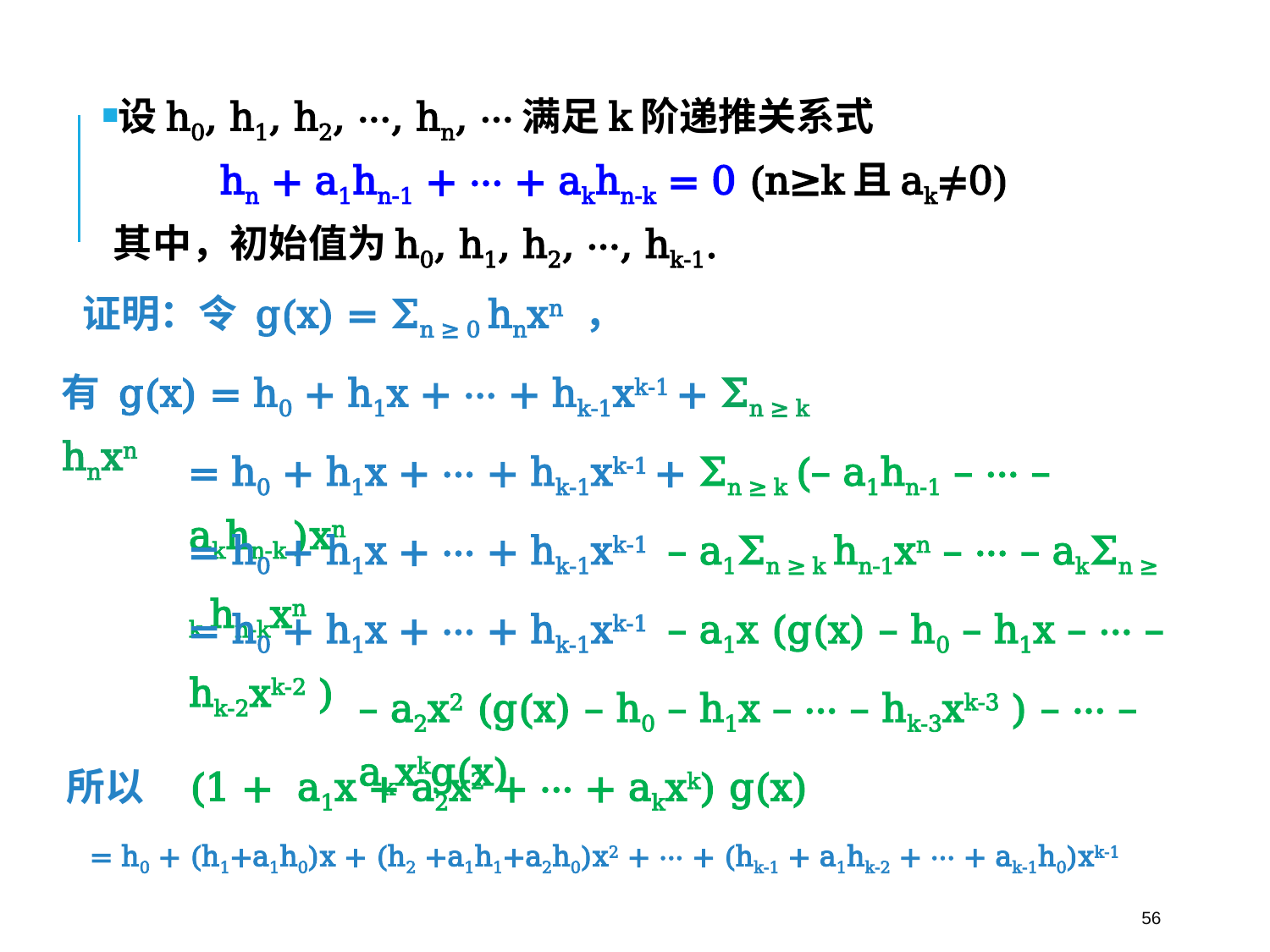

设h0, h1, h2, ···, hn, ···满足k阶递推关系式
           hn + a1hn-1 + ··· + akhn-k = 0 (n≥k且ak≠0)
其中，初始值为h0, h1, h2, ···, hk-1.

证明：令 g(x) = Σn ≥ 0 hnxn ，
有 g(x) = h0 + h1x + ··· + hk-1xk-1 + Σn ≥ k hnxn
= h0 + h1x + ··· + hk-1xk-1 + Σn ≥ k (– a1hn-1 – ··· – akhn-k )xn
= h0 + h1x + ··· + hk-1xk-1  – a1Σn ≥ k hn-1xn – ··· – akΣn ≥ k hn-kxn

= h0 + h1x + ··· + hk-1xk-1  – a1x (g(x) – h0 – h1x – ··· – hk-2xk-2 )
– a2x2 (g(x) – h0 – h1x – ··· – hk-3xk-3 ) – ··· – akxkg(x)
所以    (1 +  a1x + a2x2 + ··· + akxk) g(x)
= h0 + (h1+a1h0)x + (h2 +a1h1+a2h0)x2 + ··· + (hk-1 + a1hk-2 + ··· + ak-1h0)xk-1
56